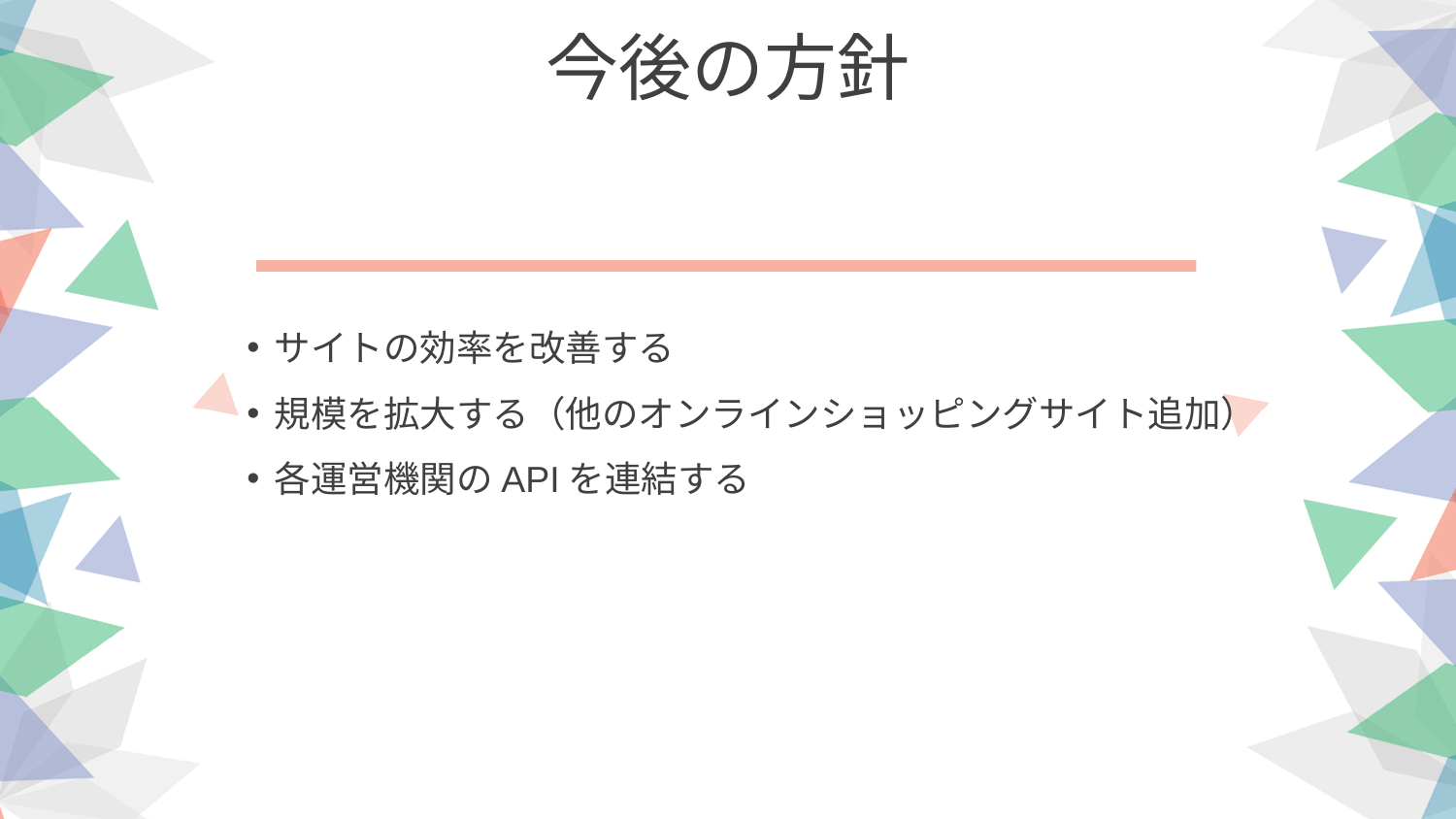

今後の方針

サイトの効率を改善する
規模を拡大する（他のオンラインショッピングサイト追加）
各運営機関のAPIを連結する